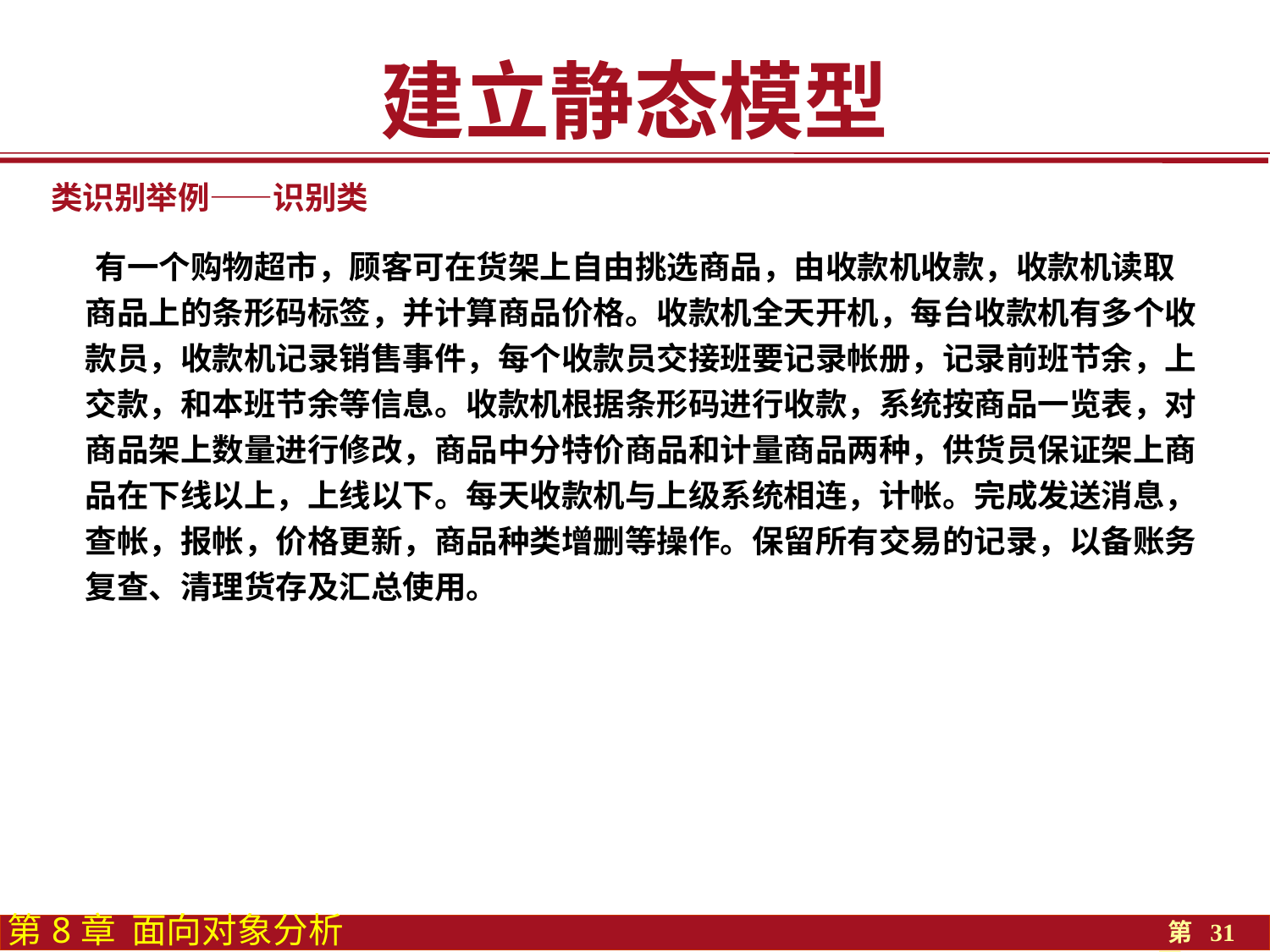

建立静态模型
类识别举例——识别类
       有一个购物超市，顾客可在货架上自由挑选商品，由收款机收款，收款机读取商品上的条形码标签，并计算商品价格。收款机全天开机，每台收款机有多个收款员，收款机记录销售事件，每个收款员交接班要记录帐册，记录前班节余，上交款，和本班节余等信息。收款机根据条形码进行收款，系统按商品一览表，对商品架上数量进行修改，商品中分特价商品和计量商品两种，供货员保证架上商品在下线以上，上线以下。每天收款机与上级系统相连，计帐。完成发送消息，查帐，报帐，价格更新，商品种类增删等操作。保留所有交易的记录，以备账务复查、清理货存及汇总使用。